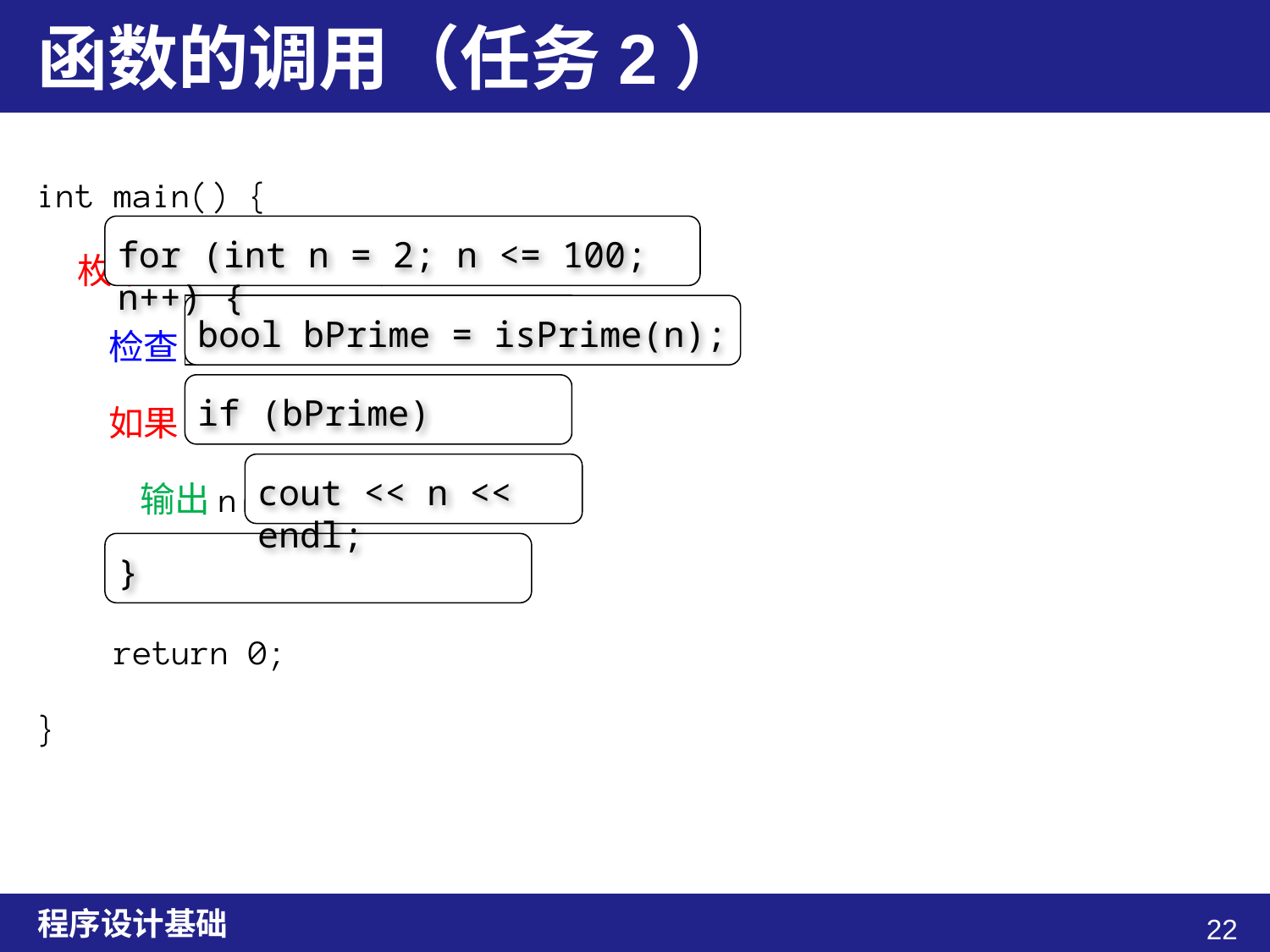

# 函数的调用（任务2）
int main() {
    枚举2到100的整数n
        检查n是否为素数
        如果n是素数
            输出n

    return 0;
}

for (int n = 2; n <= 100; n++) {

bool bPrime = isPrime(n);

if (bPrime)

cout << n << endl;

}